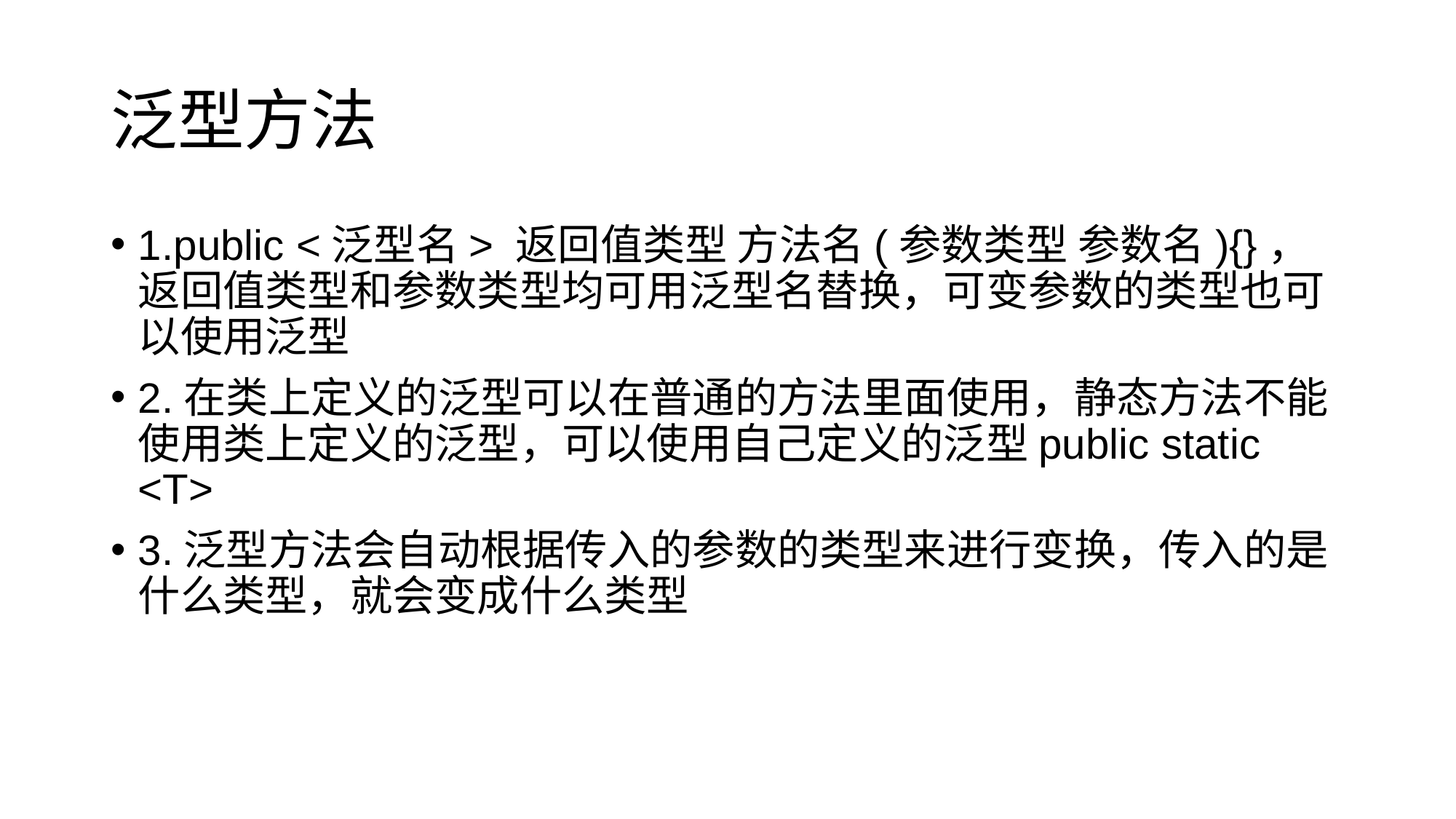

# 泛型方法
1.public <泛型名> 返回值类型 方法名(参数类型 参数名){}，返回值类型和参数类型均可用泛型名替换，可变参数的类型也可以使用泛型
2.在类上定义的泛型可以在普通的方法里面使用，静态方法不能使用类上定义的泛型，可以使用自己定义的泛型public static <T>
3.泛型方法会自动根据传入的参数的类型来进行变换，传入的是什么类型，就会变成什么类型